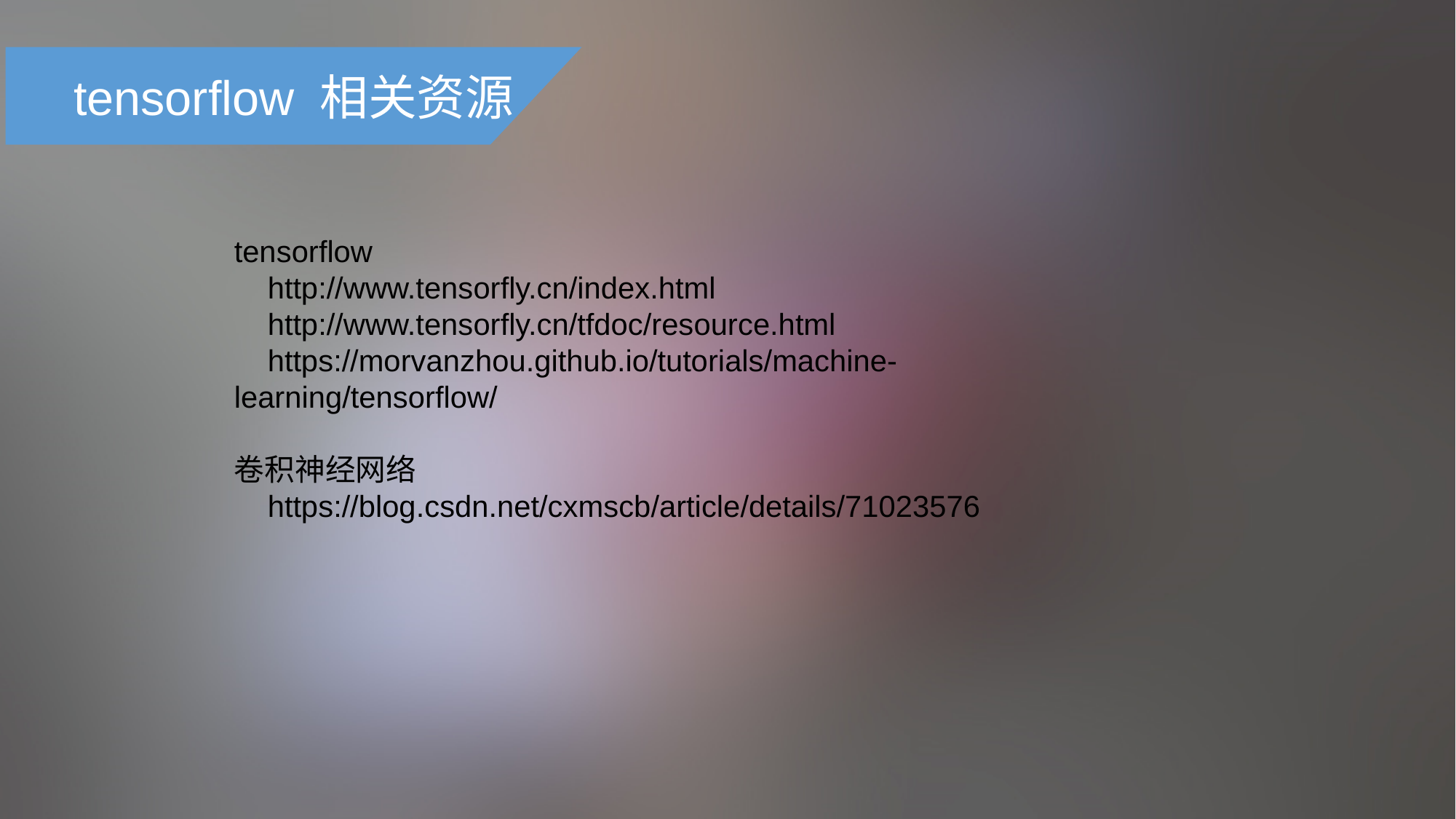

tensorflow 相关资源
tensorflow
    http://www.tensorfly.cn/index.html
    http://www.tensorfly.cn/tfdoc/resource.html
    https://morvanzhou.github.io/tutorials/machine-learning/tensorflow/

卷积神经网络
    https://blog.csdn.net/cxmscb/article/details/71023576